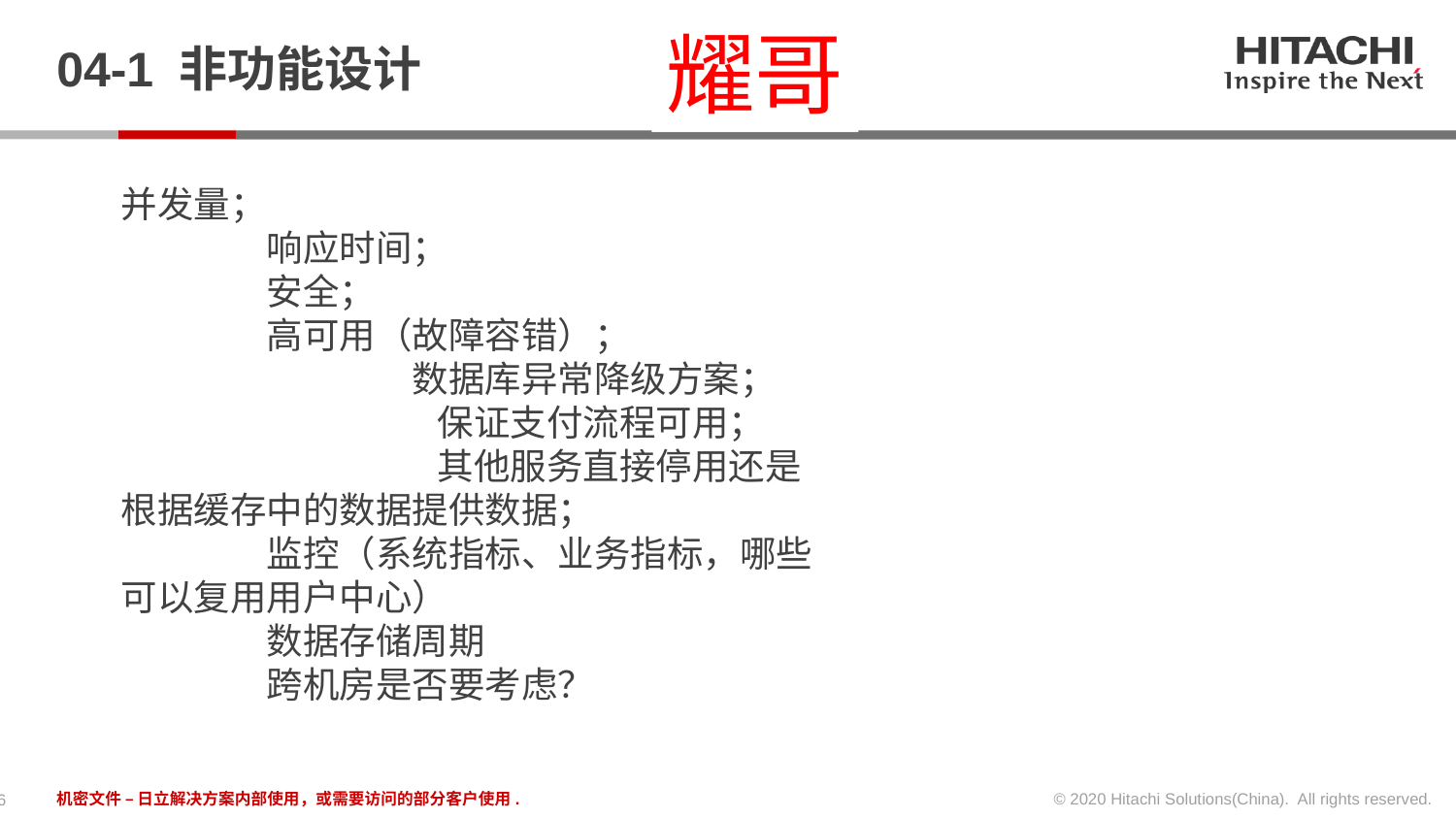

耀哥
# 04-1 非功能设计
并发量；
	响应时间；
	安全；
	高可用（故障容错）；
		数据库异常降级方案；
		  保证支付流程可用；
		  其他服务直接停用还是根据缓存中的数据提供数据；
	监控（系统指标、业务指标，哪些可以复用用户中心）
	数据存储周期
	跨机房是否要考虑？